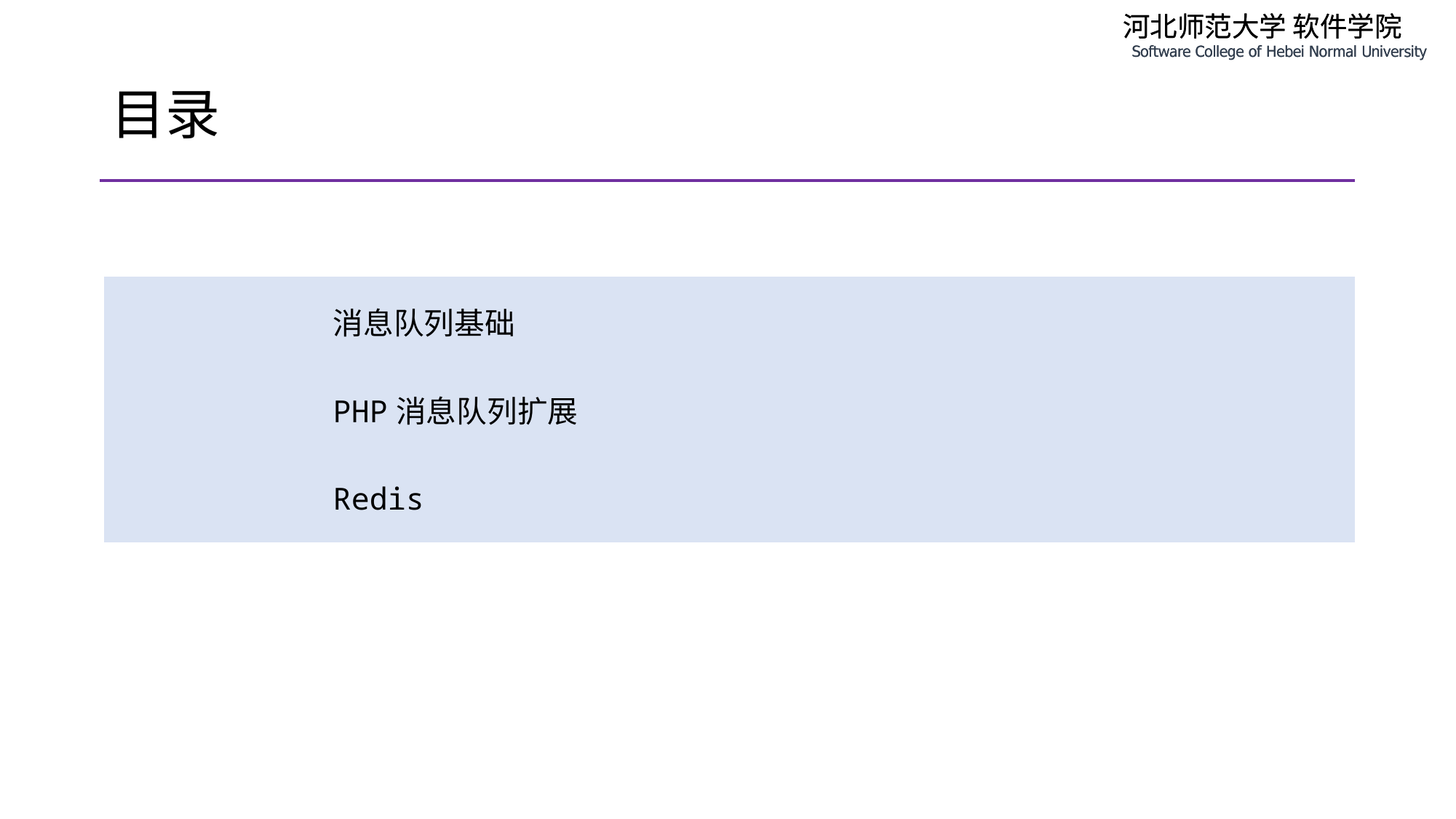

# 目录
| 消息队列基础 |
| --- |
| PHP消息队列扩展 |
| Redis |